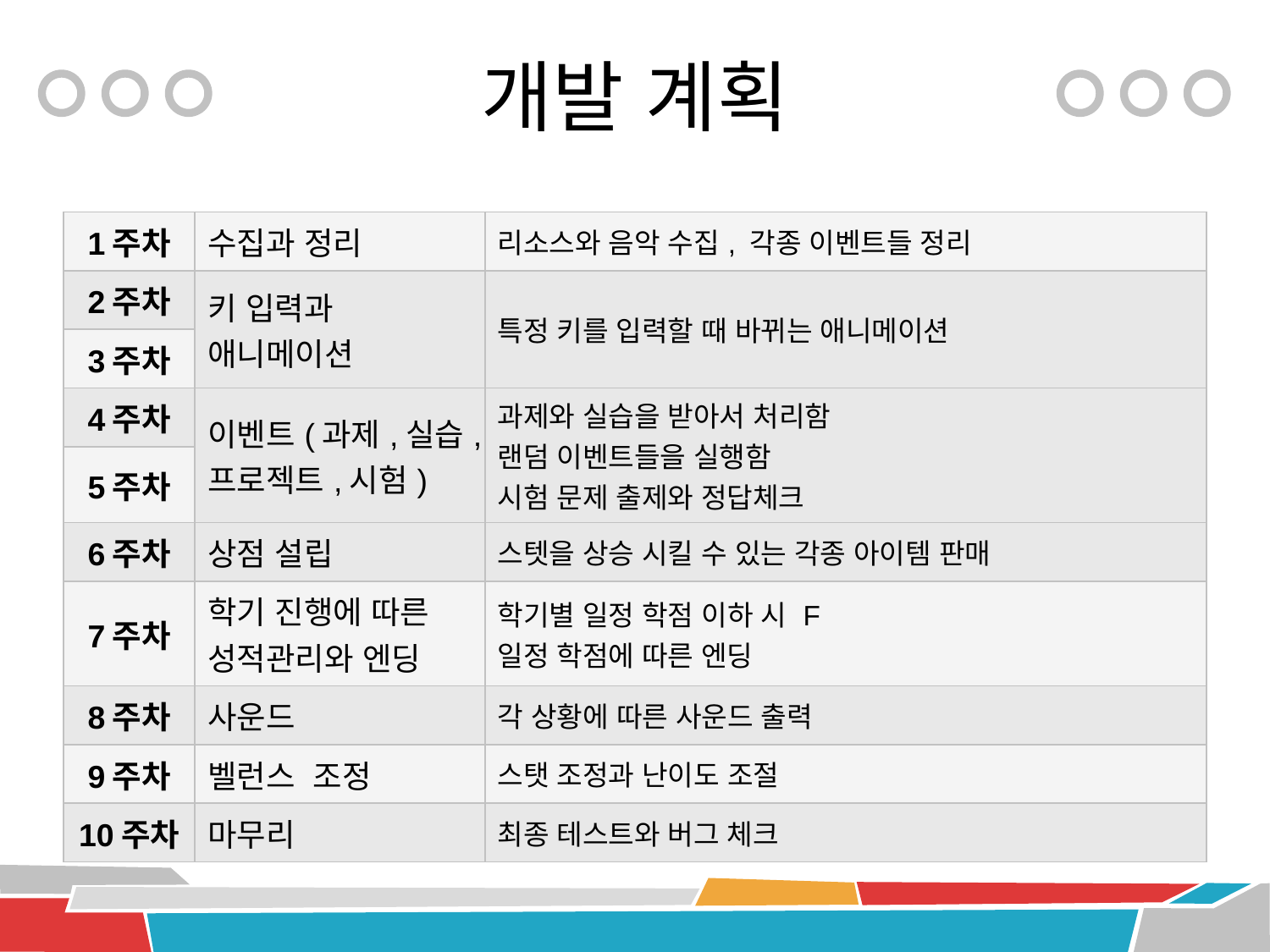

# 개발 계획
| 1주차 | 수집과 정리 | 리소스와 음악 수집, 각종 이벤트들 정리 |
| --- | --- | --- |
| 2주차 | 키 입력과 애니메이션 | 특정 키를 입력할 때 바뀌는 애니메이션 |
| 3주차 |  |  |
| 4주차 | 이벤트(과제,실습,프로젝트,시험) | 과제와 실습을 받아서 처리함 랜덤 이벤트들을 실행함 시험 문제 출제와 정답체크 |
| 5주차 |  |  |
| 6주차 | 상점 설립 | 스텟을 상승 시킬 수 있는 각종 아이템 판매 |
| 7주차 | 학기 진행에 따른 성적관리와 엔딩 | 학기별 일정 학점 이하 시 F 일정 학점에 따른 엔딩 |
| 8주차 | 사운드 | 각 상황에 따른 사운드 출력 |
| 9주차 | 벨런스 조정 | 스탯 조정과 난이도 조절 |
| 10주차 | 마무리 | 최종 테스트와 버그 체크 |